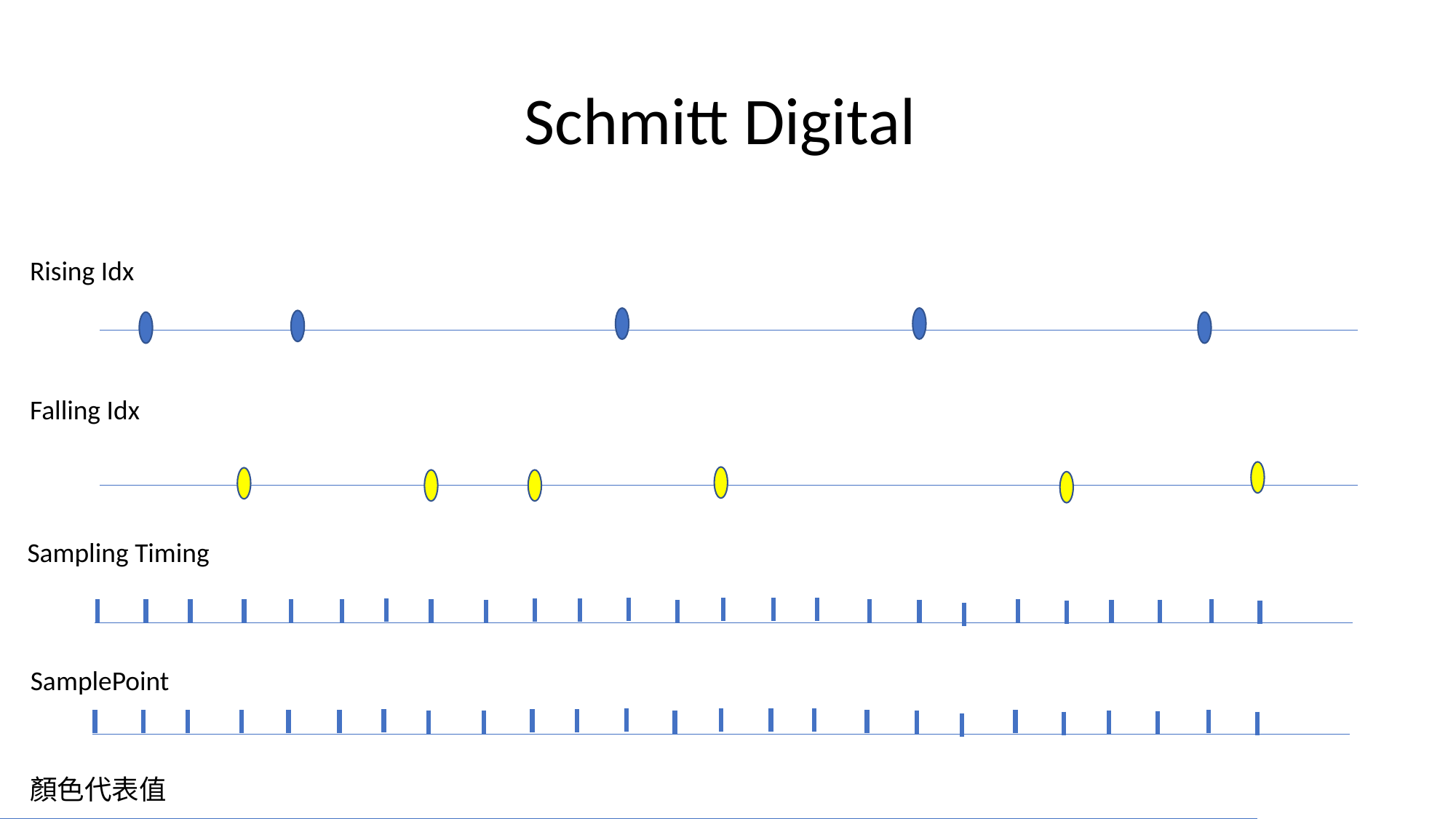

# Schmitt Digital
Rising Idx

Falling Idx

Sampling Timing
SamplePoint
顏色代表值